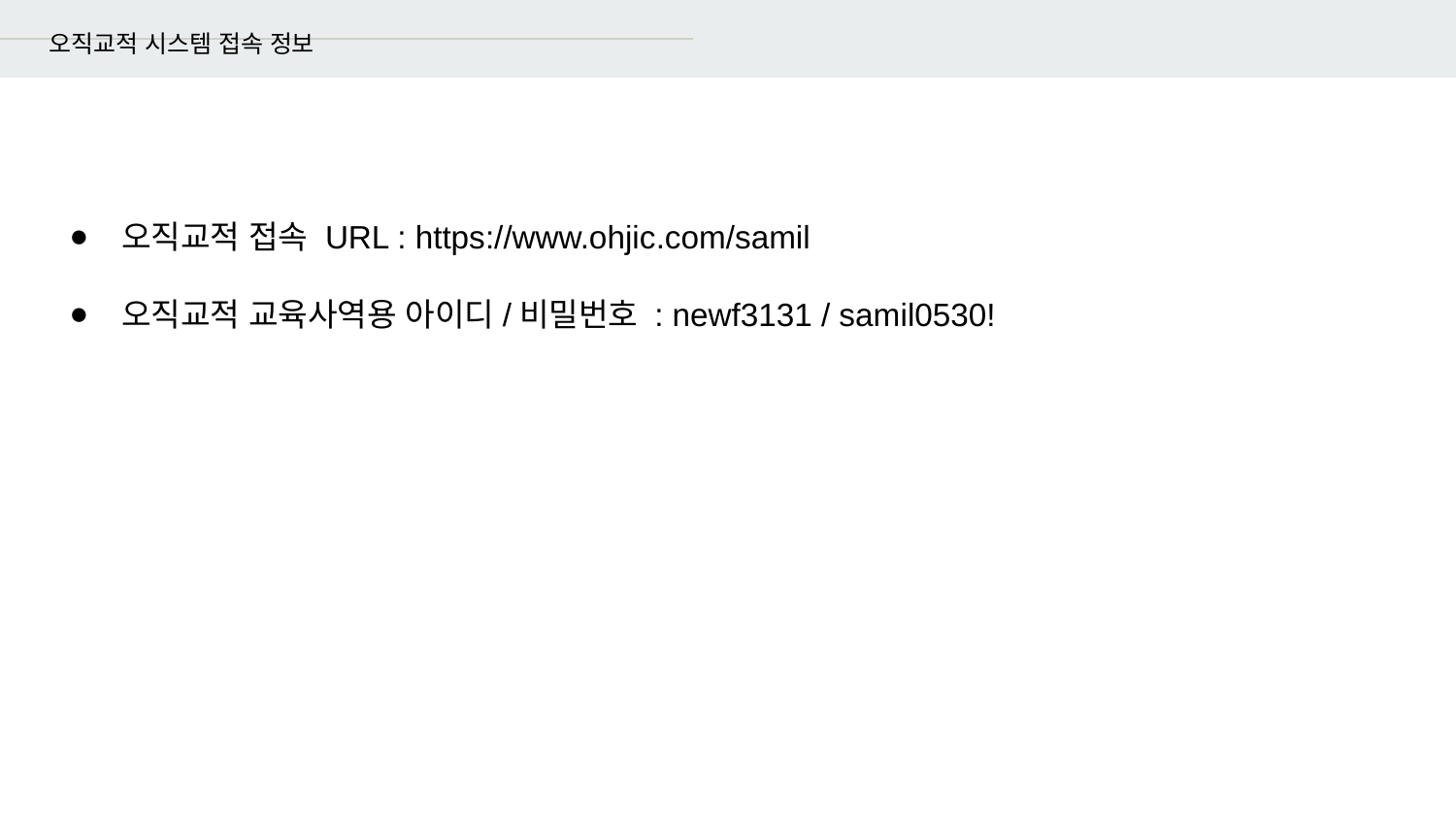

# 오직교적 시스템 접속 정보

오직교적 접속 URL : https://www.ohjic.com/samil
오직교적 교육사역용 아이디/비밀번호 : newf3131 / samil0530!